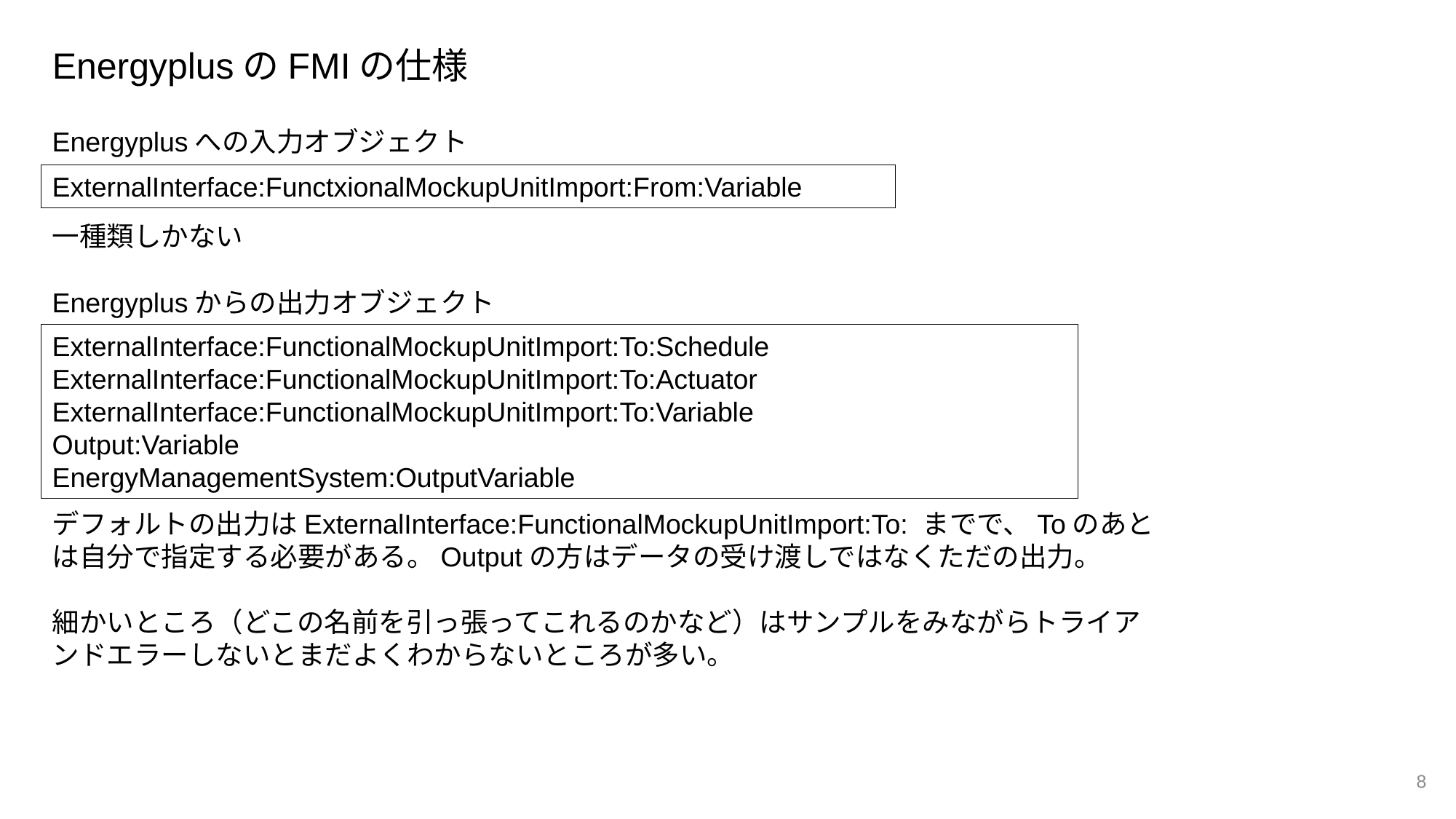

EnergyplusのFMIの仕様
Energyplusへの入力オブジェクト
ExternalInterface:FunctxionalMockupUnitImport:From:Variable
一種類しかない
Energyplusからの出力オブジェクト
ExternalInterface:FunctionalMockupUnitImport:To:Schedule
ExternalInterface:FunctionalMockupUnitImport:To:Actuator
ExternalInterface:FunctionalMockupUnitImport:To:Variable
Output:Variable
EnergyManagementSystem:OutputVariable
デフォルトの出力はExternalInterface:FunctionalMockupUnitImport:To: までで、Toのあとは自分で指定する必要がある。Outputの方はデータの受け渡しではなくただの出力。

細かいところ（どこの名前を引っ張ってこれるのかなど）はサンプルをみながらトライアンドエラーしないとまだよくわからないところが多い。
8